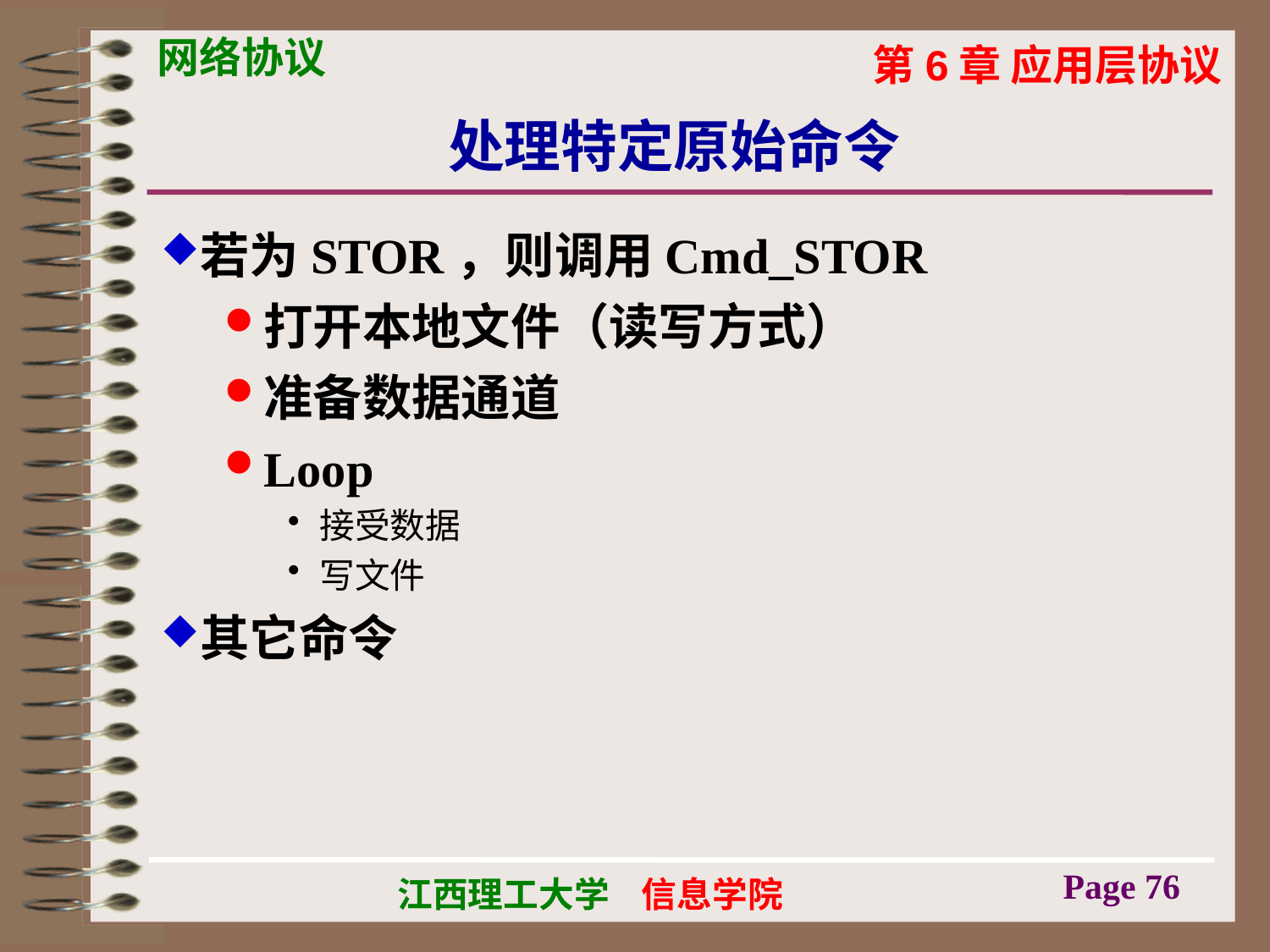

# 处理特定原始命令
若为STOR，则调用Cmd_STOR
打开本地文件（读写方式）
准备数据通道
Loop
接受数据
写文件
其它命令

Page 76